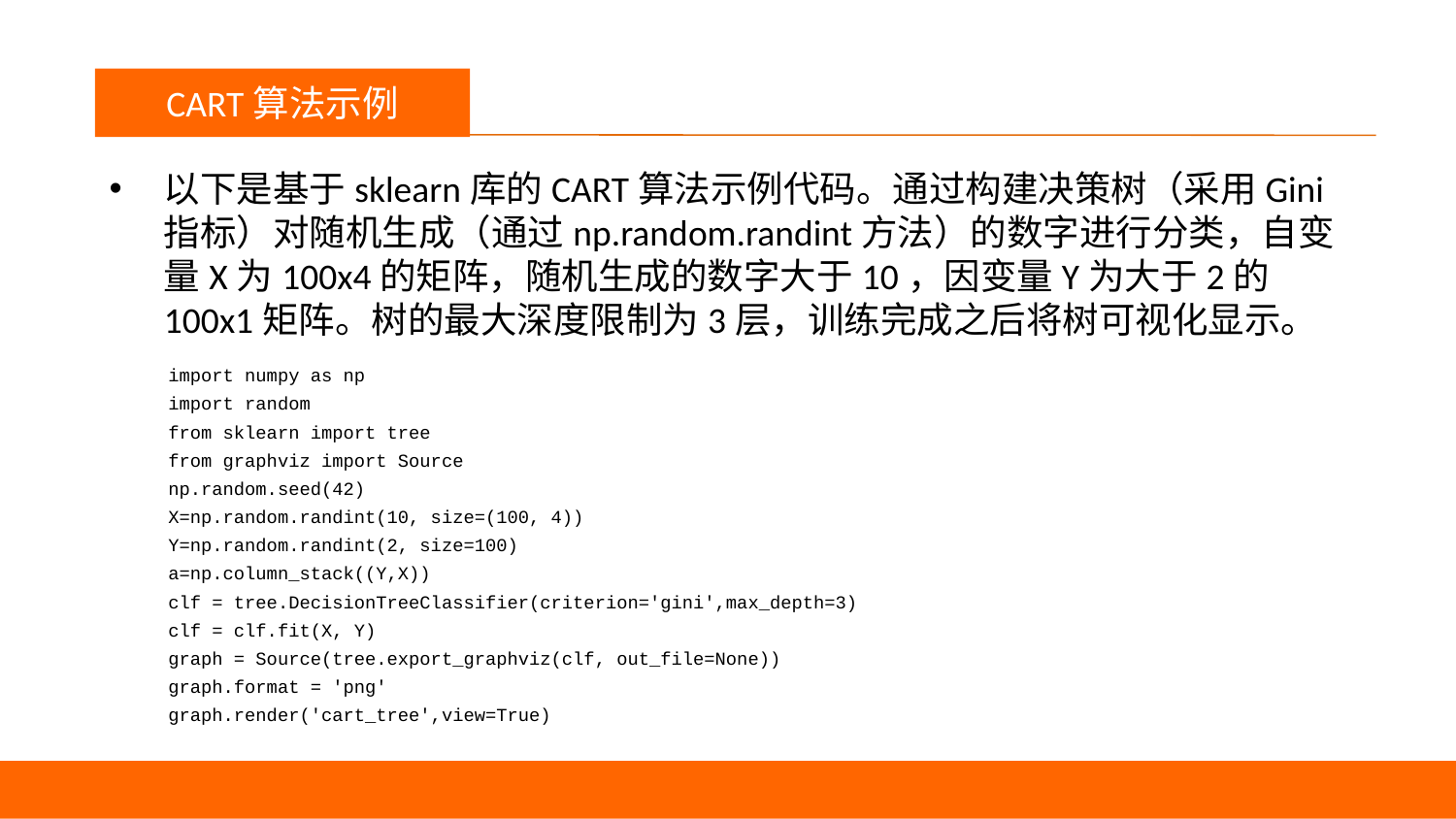

议程
CART算法示例

以下是基于sklearn库的CART算法示例代码。通过构建决策树（采用Gini指标）对随机生成（通过np.random.randint方法）的数字进行分类，自变量X为100x4的矩阵，随机生成的数字大于10，因变量Y为大于2的100x1矩阵。树的最大深度限制为3层，训练完成之后将树可视化显示。
import numpy as np
import random
from sklearn import tree
from graphviz import Source
np.random.seed(42)
X=np.random.randint(10, size=(100, 4))
Y=np.random.randint(2, size=100)
a=np.column_stack((Y,X))
clf = tree.DecisionTreeClassifier(criterion='gini',max_depth=3)
clf = clf.fit(X, Y)
graph = Source(tree.export_graphviz(clf, out_file=None))
graph.format = 'png'
graph.render('cart_tree',view=True)